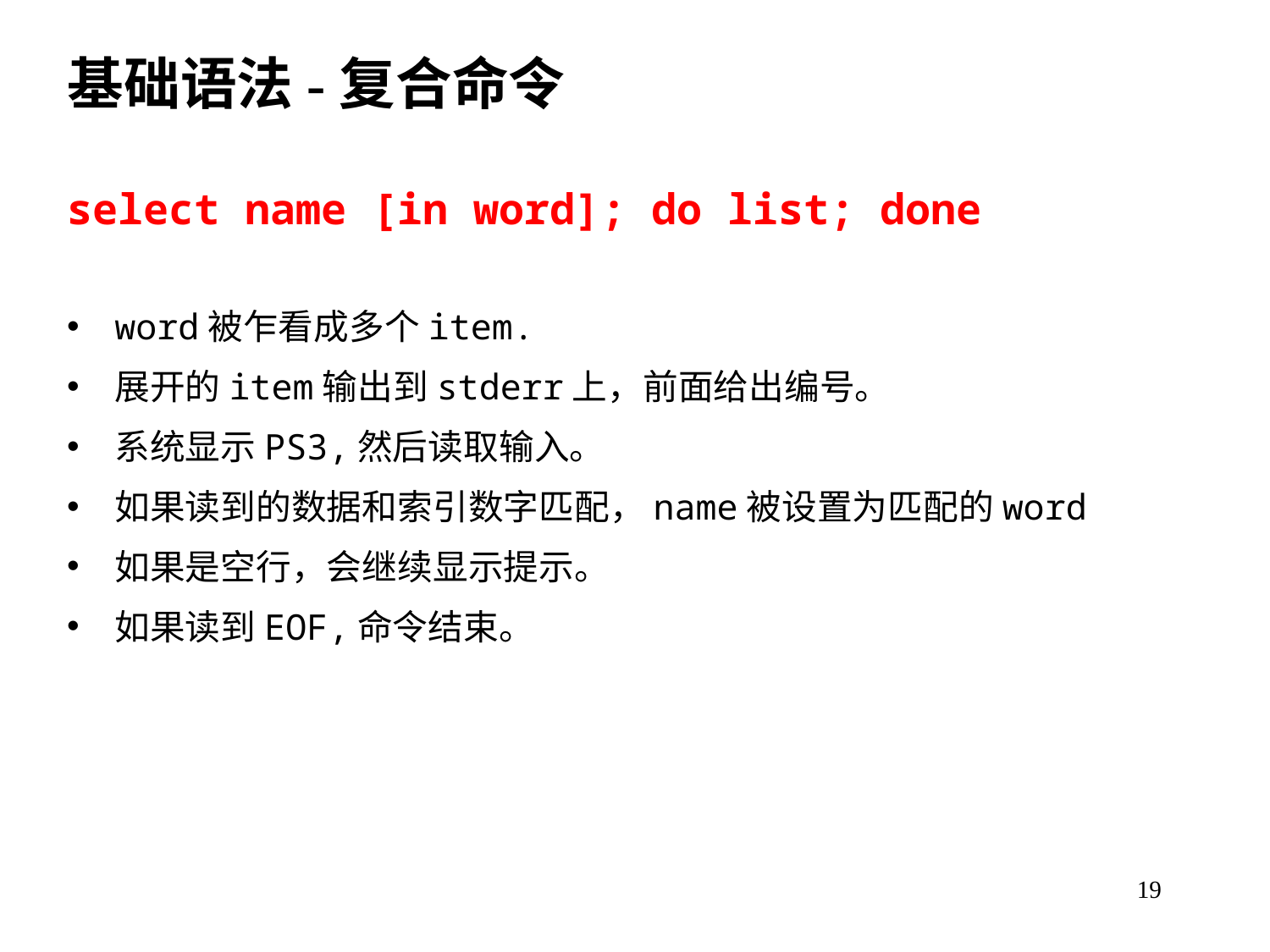

基础语法-复合命令
select name [in word]; do list; done
word被乍看成多个item.
展开的item输出到stderr上，前面给出编号。
系统显示PS3,然后读取输入。
如果读到的数据和索引数字匹配，name被设置为匹配的word
如果是空行，会继续显示提示。
如果读到EOF,命令结束。
19